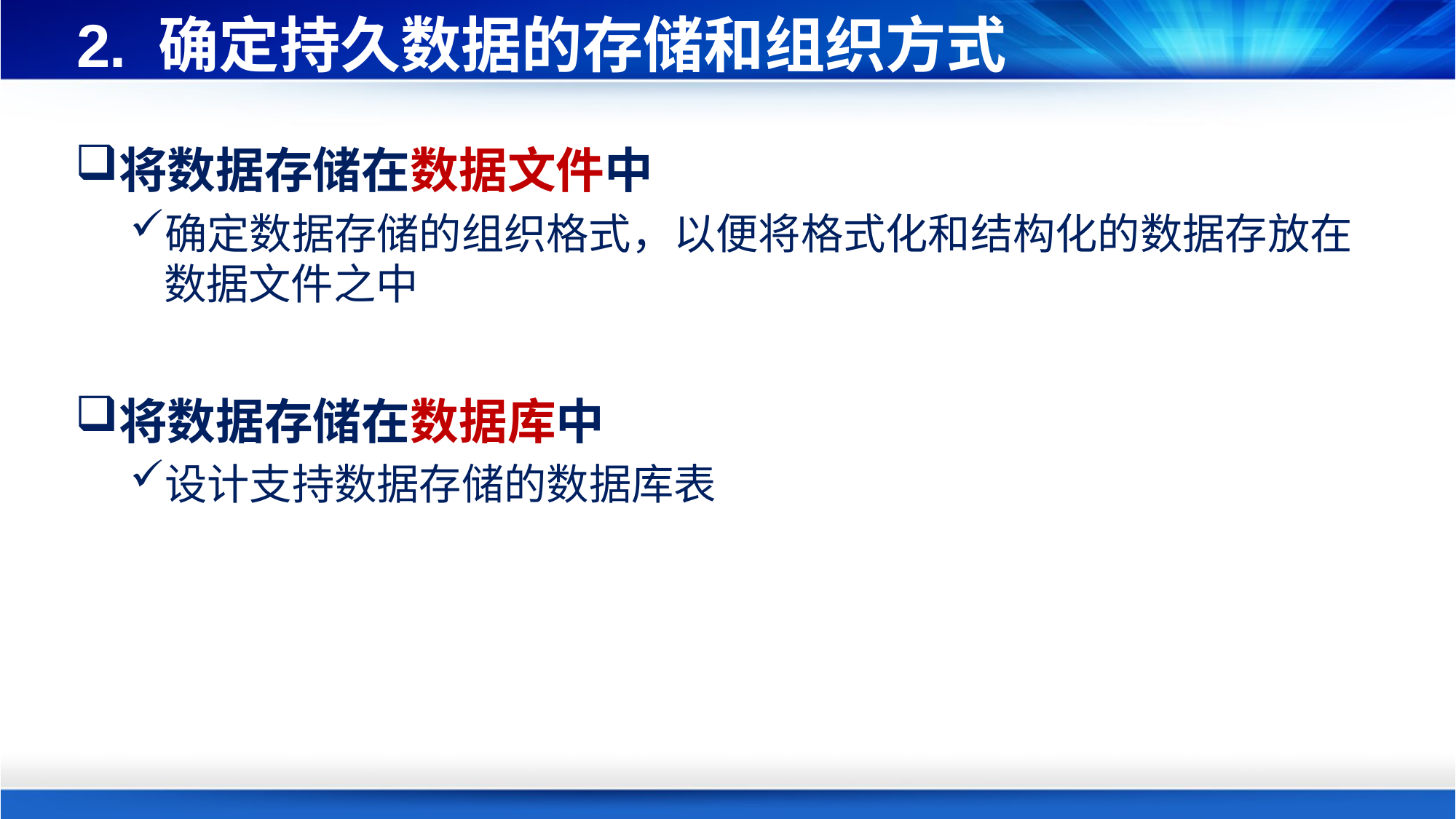

# 2. 确定持久数据的存储和组织方式
将数据存储在数据文件中
确定数据存储的组织格式，以便将格式化和结构化的数据存放在数据文件之中

将数据存储在数据库中
设计支持数据存储的数据库表